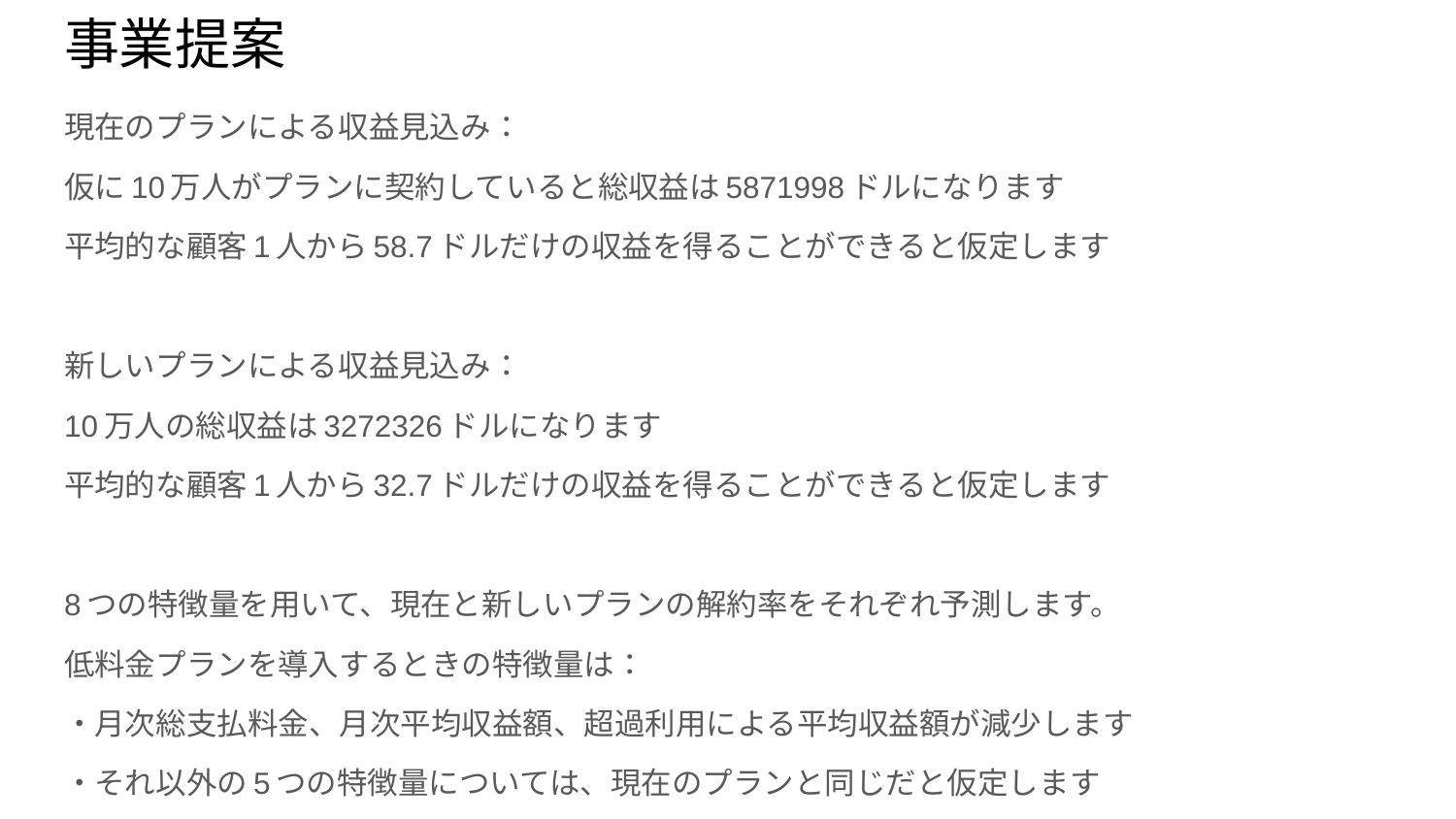

# 事業提案
現在のプランによる収益見込み：
仮に10万人がプランに契約していると総収益は5871998ドルになります
平均的な顧客1人から58.7ドルだけの収益を得ることができると仮定します

新しいプランによる収益見込み：
10万人の総収益は3272326ドルになります
平均的な顧客1人から32.7ドルだけの収益を得ることができると仮定します

8つの特徴量を用いて、現在と新しいプランの解約率をそれぞれ予測します。
低料金プランを導入するときの特徴量は：
・月次総支払料金、月次平均収益額、超過利用による平均収益額が減少します
・それ以外の5つの特徴量については、現在のプランと同じだと仮定します